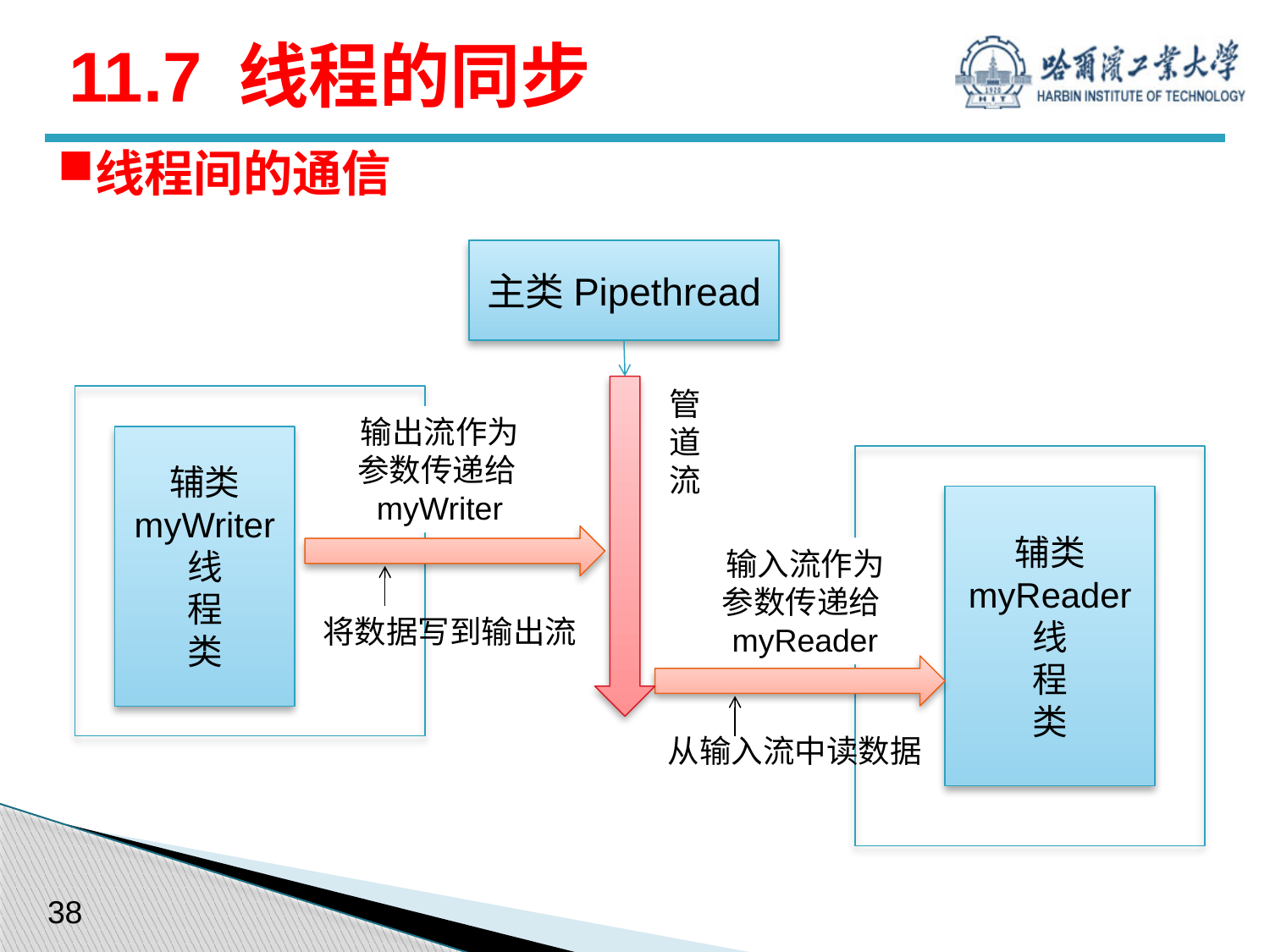

# 11.7 线程的同步
线程间的通信
主类Pipethread

管道流

输出流作为参数传递给myWriter
辅类
myWriter
线
程
类

辅类
myReader
线
程
类

输入流作为参数传递给myReader
将数据写到输出流

从输入流中读数据